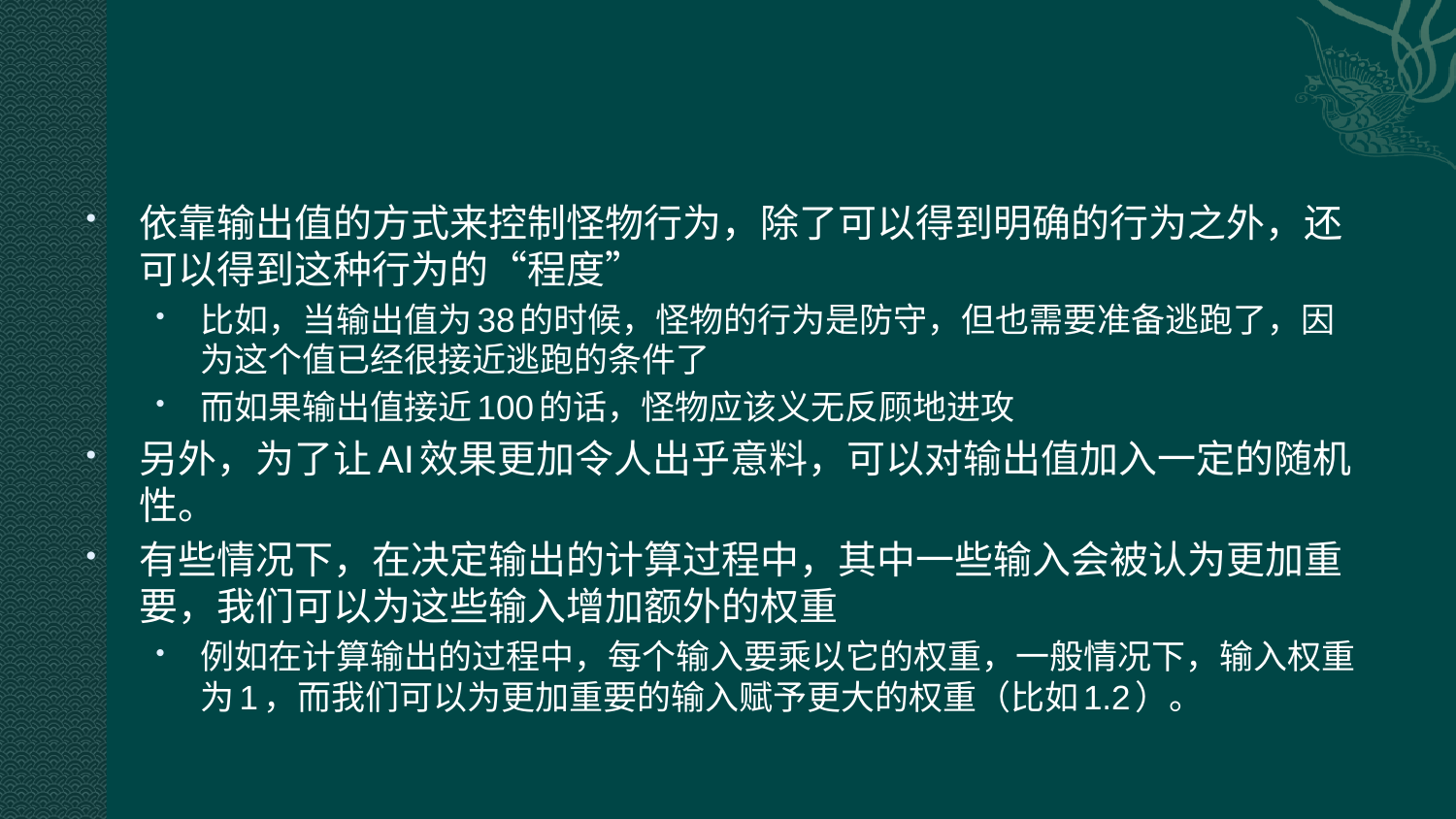

#
依靠输出值的方式来控制怪物行为，除了可以得到明确的行为之外，还可以得到这种行为的“程度”
比如，当输出值为38的时候，怪物的行为是防守，但也需要准备逃跑了，因为这个值已经很接近逃跑的条件了
而如果输出值接近100的话，怪物应该义无反顾地进攻
另外，为了让AI效果更加令人出乎意料，可以对输出值加入一定的随机性。
有些情况下，在决定输出的计算过程中，其中一些输入会被认为更加重要，我们可以为这些输入增加额外的权重
例如在计算输出的过程中，每个输入要乘以它的权重，一般情况下，输入权重为1，而我们可以为更加重要的输入赋予更大的权重（比如1.2）。